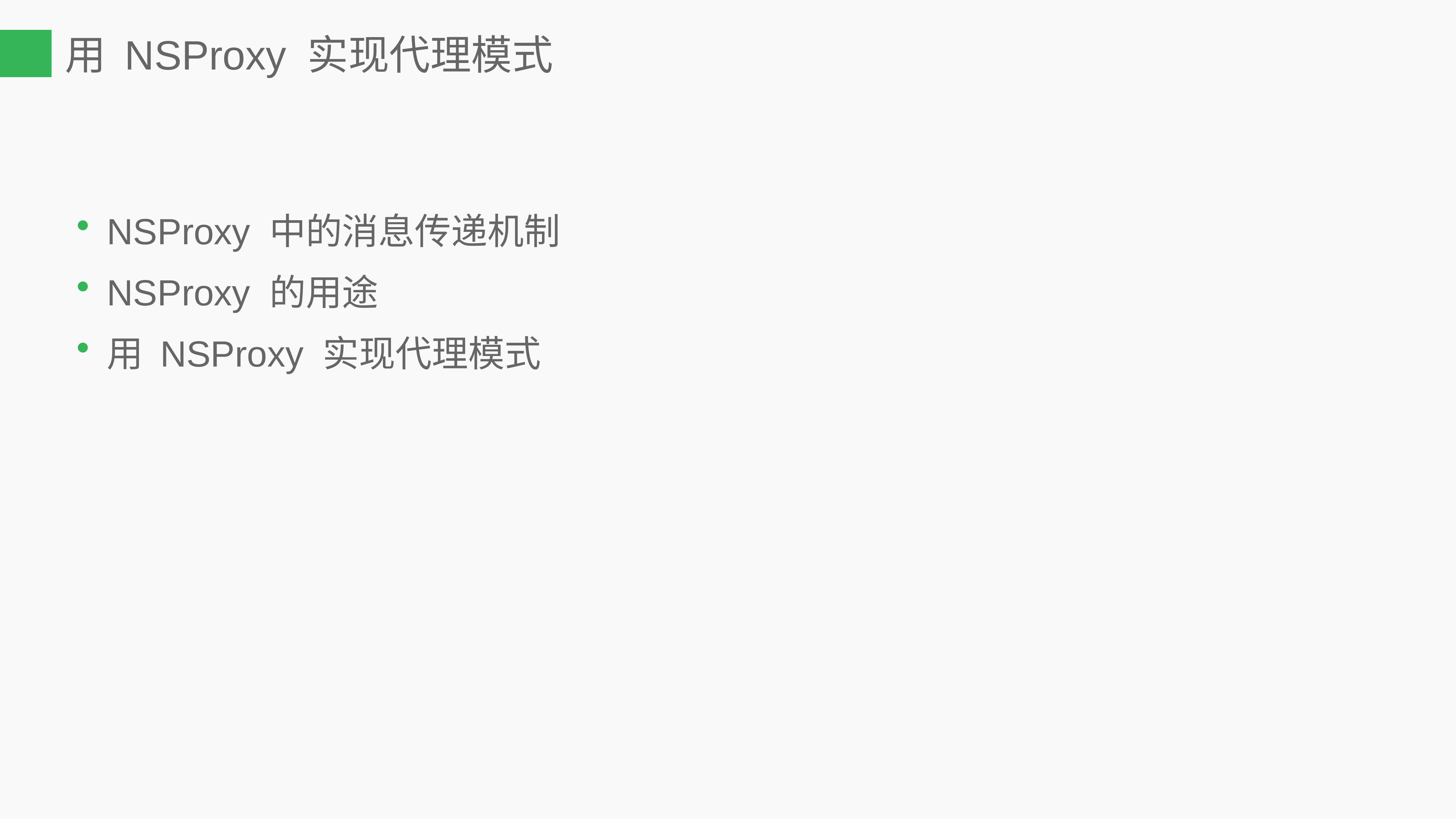

用 NSProxy 实现代理模式

NSProxy 中的消息传递机制
NSProxy 的用途
用 NSProxy 实现代理模式